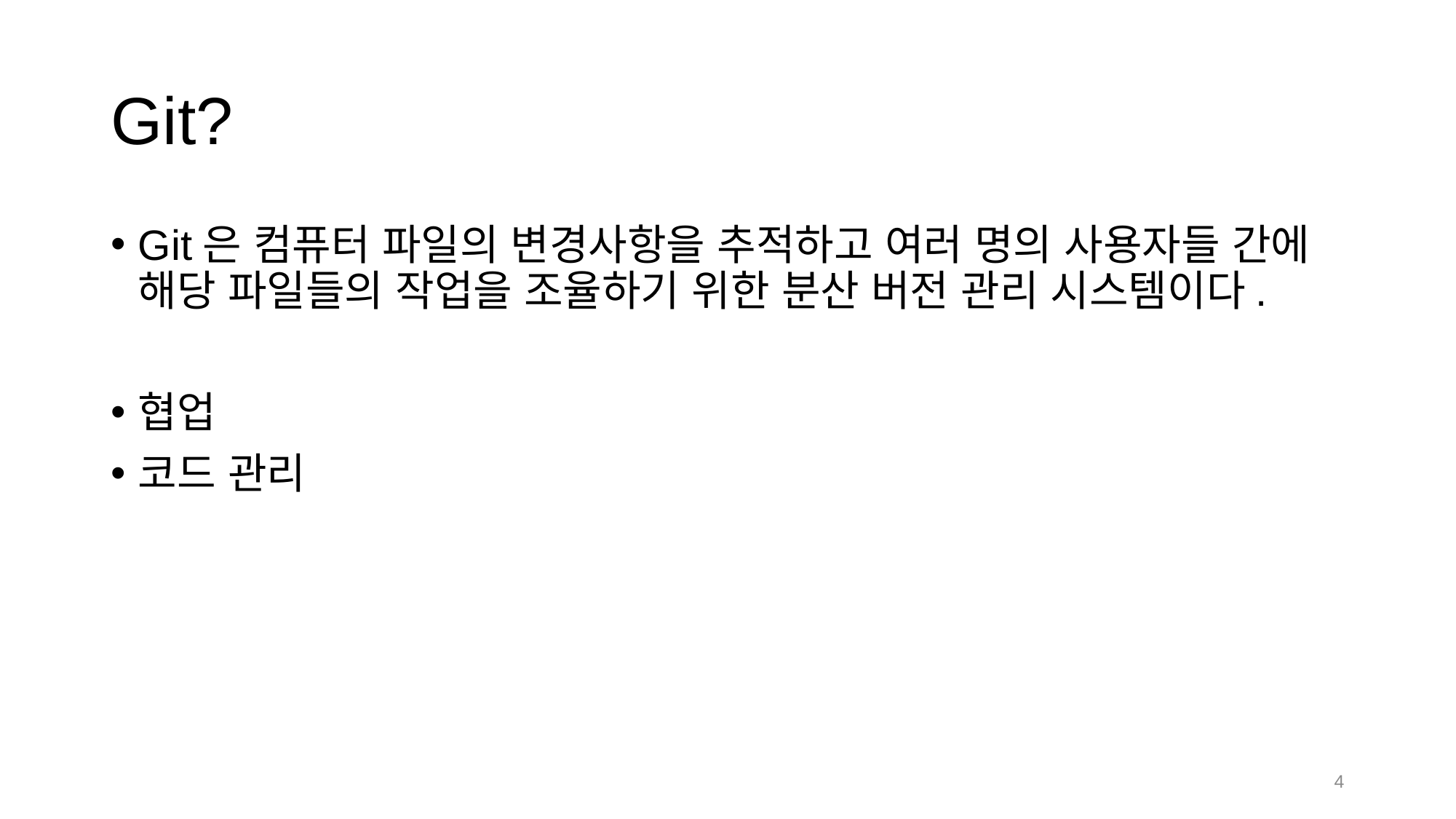

# Git?
Git은 컴퓨터 파일의 변경사항을 추적하고 여러 명의 사용자들 간에 해당 파일들의 작업을 조율하기 위한 분산 버전 관리 시스템이다.

협업
코드 관리
4